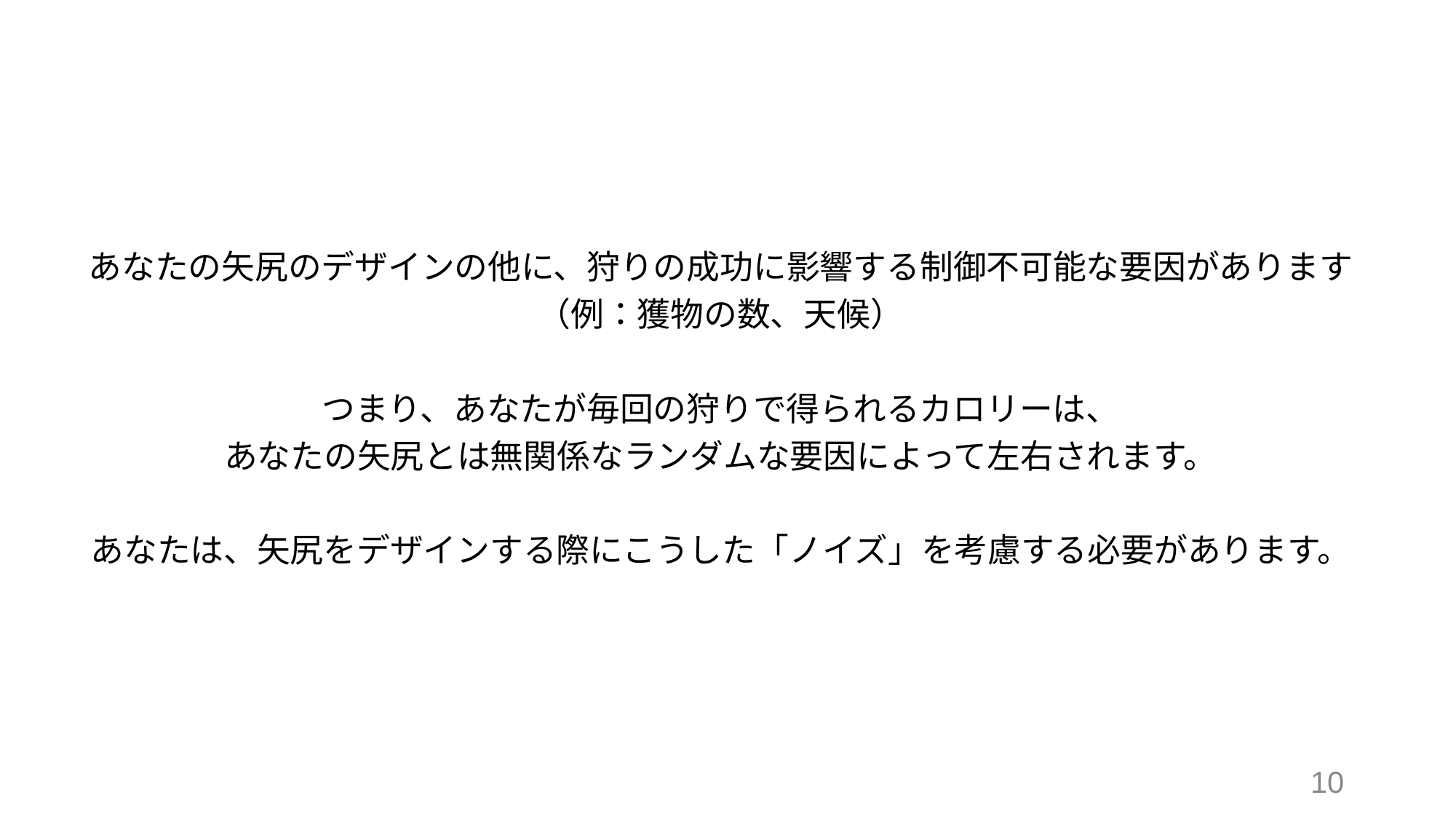

あなたの矢尻のデザインの他に、狩りの成功に影響する制御不可能な要因があります
（例：獲物の数、天候）

つまり、あなたが毎回の狩りで得られるカロリーは、
あなたの矢尻とは無関係なランダムな要因によって左右されます。

あなたは、矢尻をデザインする際にこうした「ノイズ」を考慮する必要があります。

10